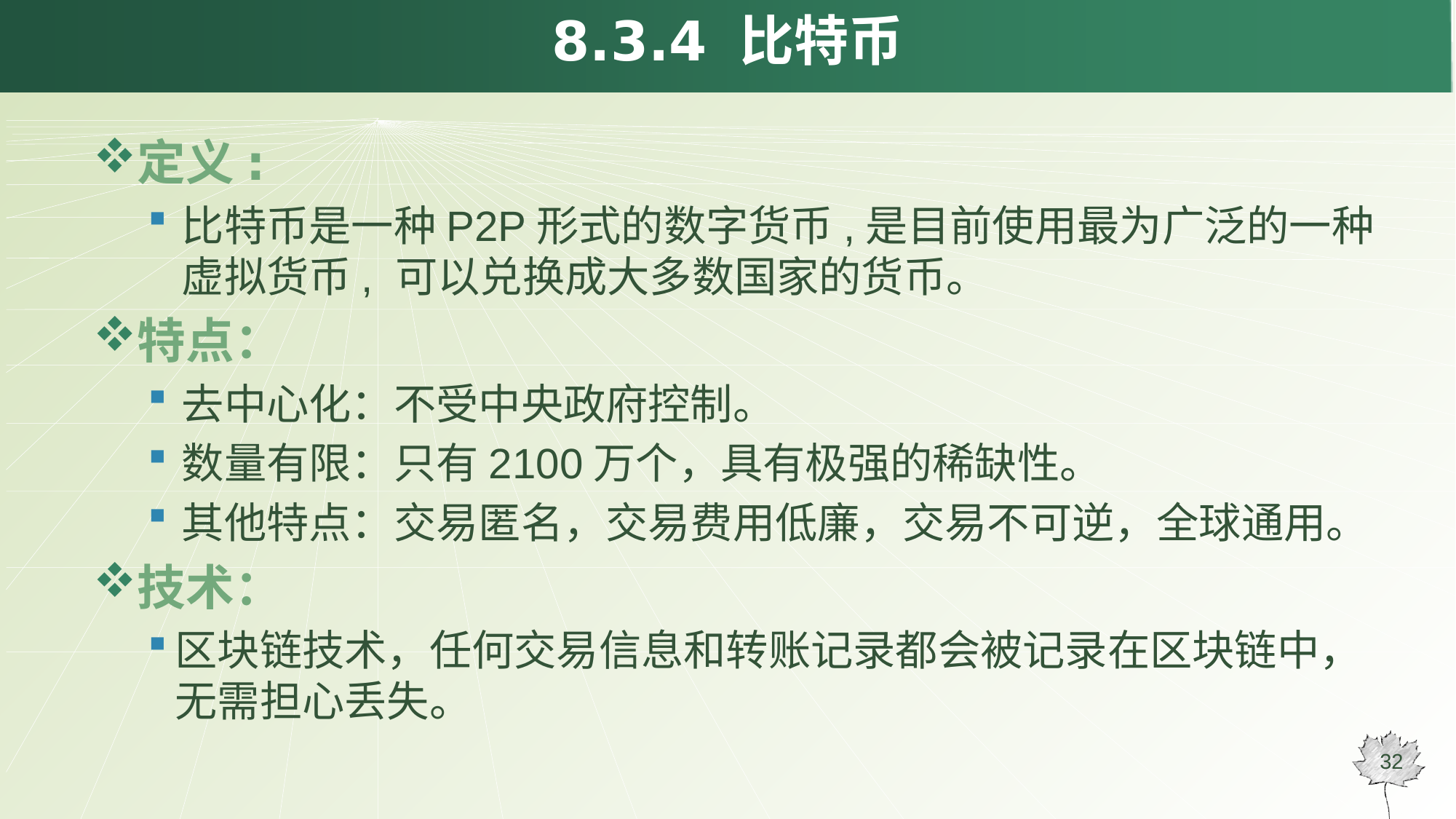

# 8.3.4 比特币
定义:
比特币是一种P2P形式的数字货币,是目前使用最为广泛的一种虚拟货币, 可以兑换成大多数国家的货币。
特点：
去中心化：不受中央政府控制。
数量有限：只有2100万个，具有极强的稀缺性。
其他特点：交易匿名，交易费用低廉，交易不可逆，全球通用。
技术：
区块链技术，任何交易信息和转账记录都会被记录在区块链中，无需担心丢失。
32